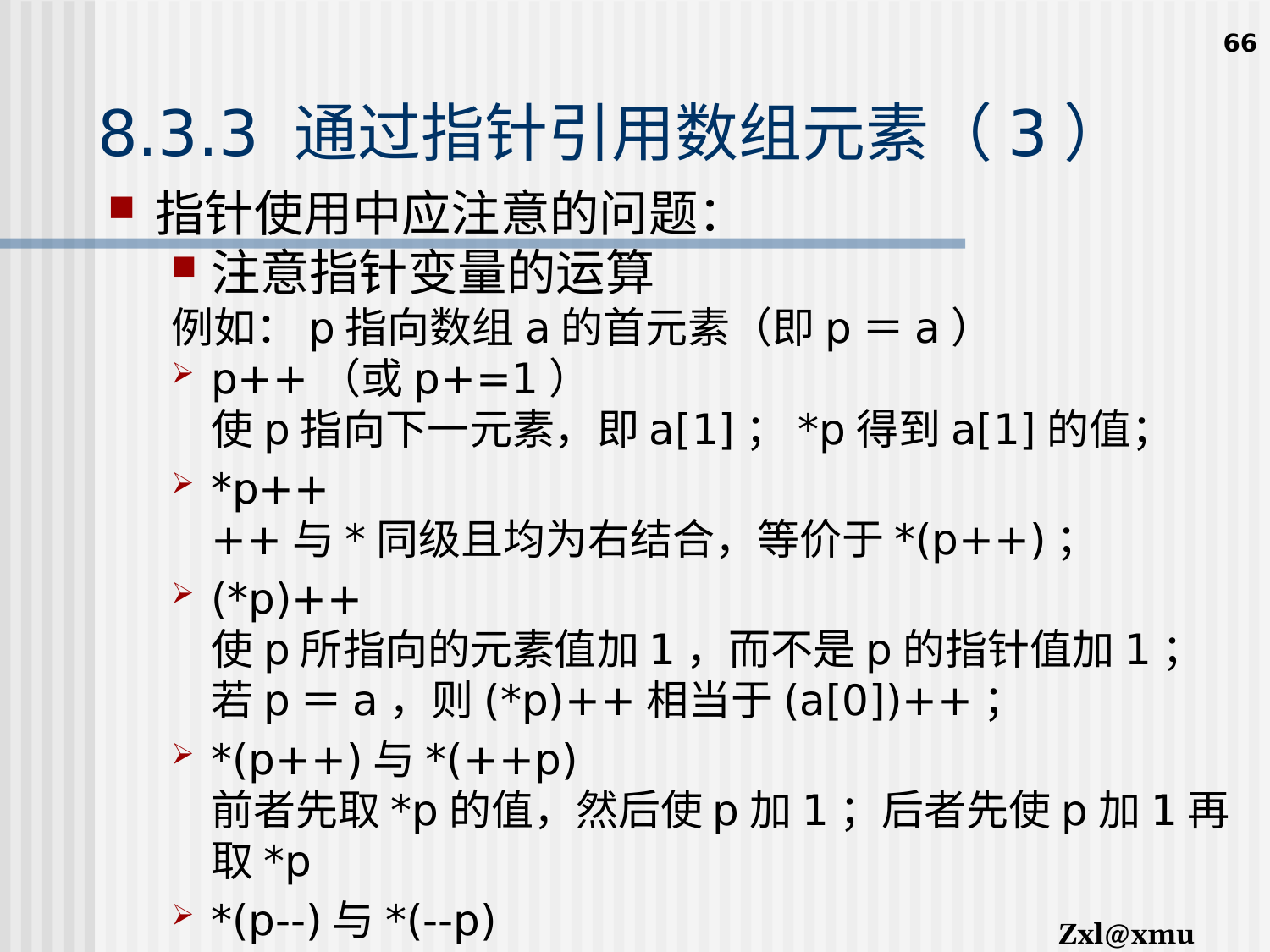

66
# 8.3.3 通过指针引用数组元素（3）
指针使用中应注意的问题：
注意指针变量的运算
例如：p指向数组a的首元素（即p＝a）
p++（或p+=1）
	使p指向下一元素，即a[1]；*p得到a[1]的值；
*p++
	++与*同级且均为右结合，等价于*(p++)；
(*p)++
	使p所指向的元素值加1，而不是p的指针值加1；
若p＝a，则(*p)++相当于(a[0])++；
*(p++)与*(++p)
	前者先取*p的值，然后使p加1；后者先使p加1再取*p
*(p--)与*(--p)